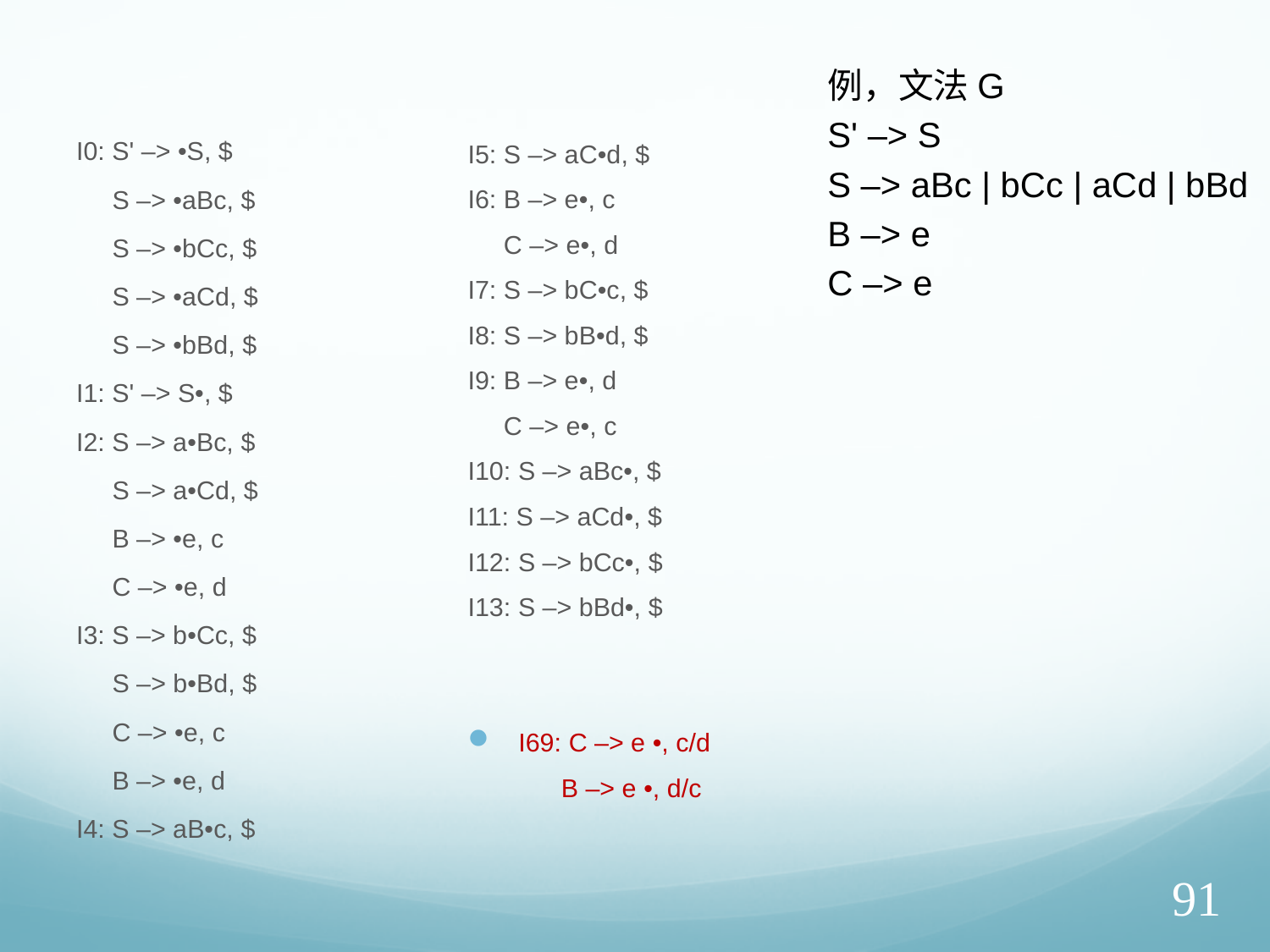

# LR(1) 项目集规范族:
例，文法G
S' –> S
S –> aBc | bCc | aCd | bBd
B –> e
C –> e

I0: S' –> •S, $
     S –> •aBc, $
     S –> •bCc, $
     S –> •aCd, $
     S –> •bBd, $
I1: S' –> S•, $
I2: S –> a•Bc, $
     S –> a•Cd, $
     B –> •e, c
     C –> •e, d
I3: S –> b•Cc, $
     S –> b•Bd, $
     C –> •e, c
     B –> •e, d
I4: S –> aB•c, $
I5: S –> aC•d, $
I6: B –> e•, c
     C –> e•, d
I7: S –> bC•c, $
I8: S –> bB•d, $
I9: B –> e•, d
     C –> e•, c
I10: S –> aBc•, $
I11: S –> aCd•, $
I12: S –> bCc•, $
I13: S –> bBd•, $

I69: C –> e •, c/d
             B –> e •, d/c

91